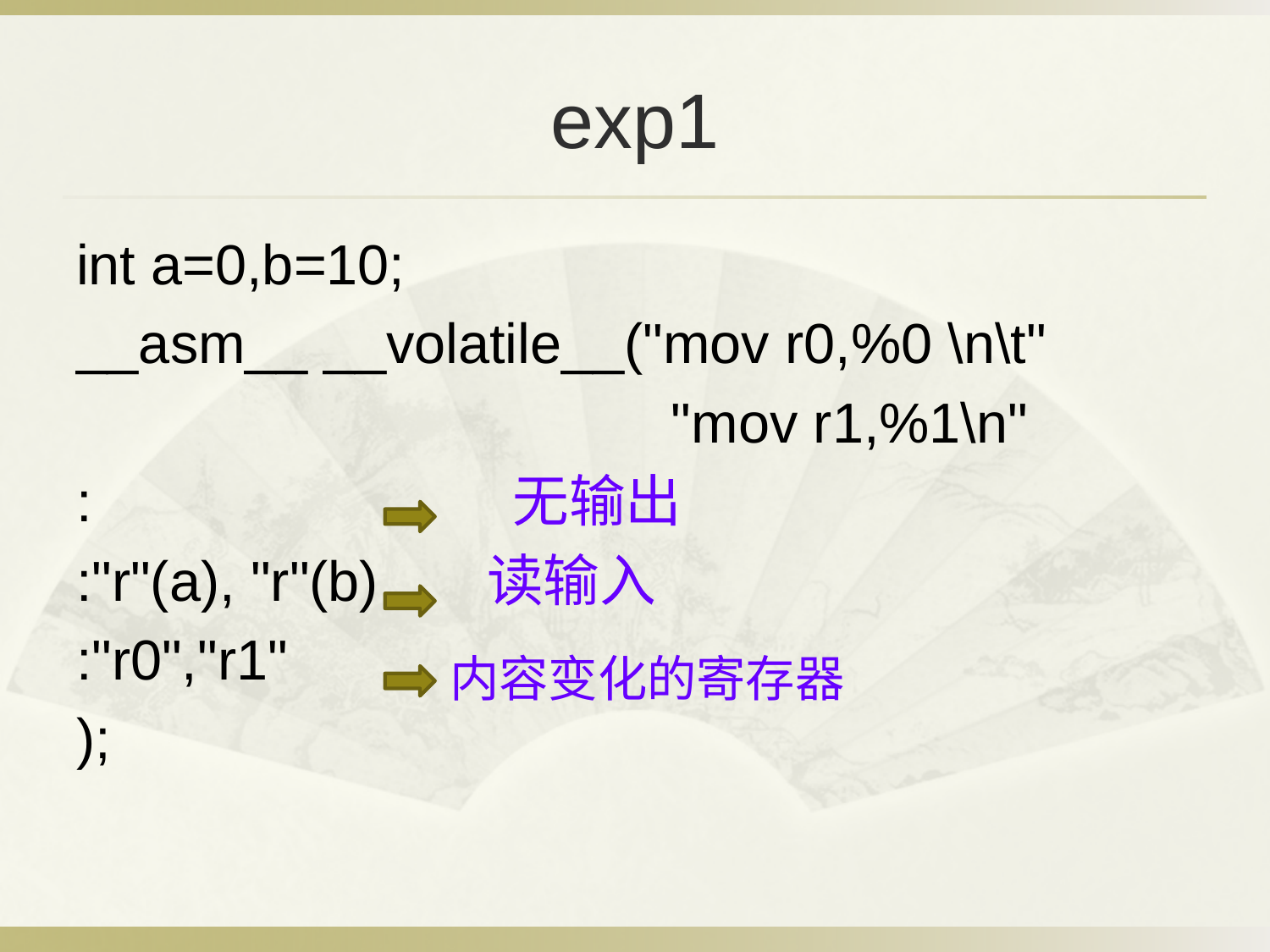

# exp1
int a=0,b=10;
__asm__ __volatile__("mov r0,%0 \n\t"
                                      "mov r1,%1\n"
:                          无输出
:"r"(a), "r"(b)      读输入
:"r0","r1"
);

内容变化的寄存器